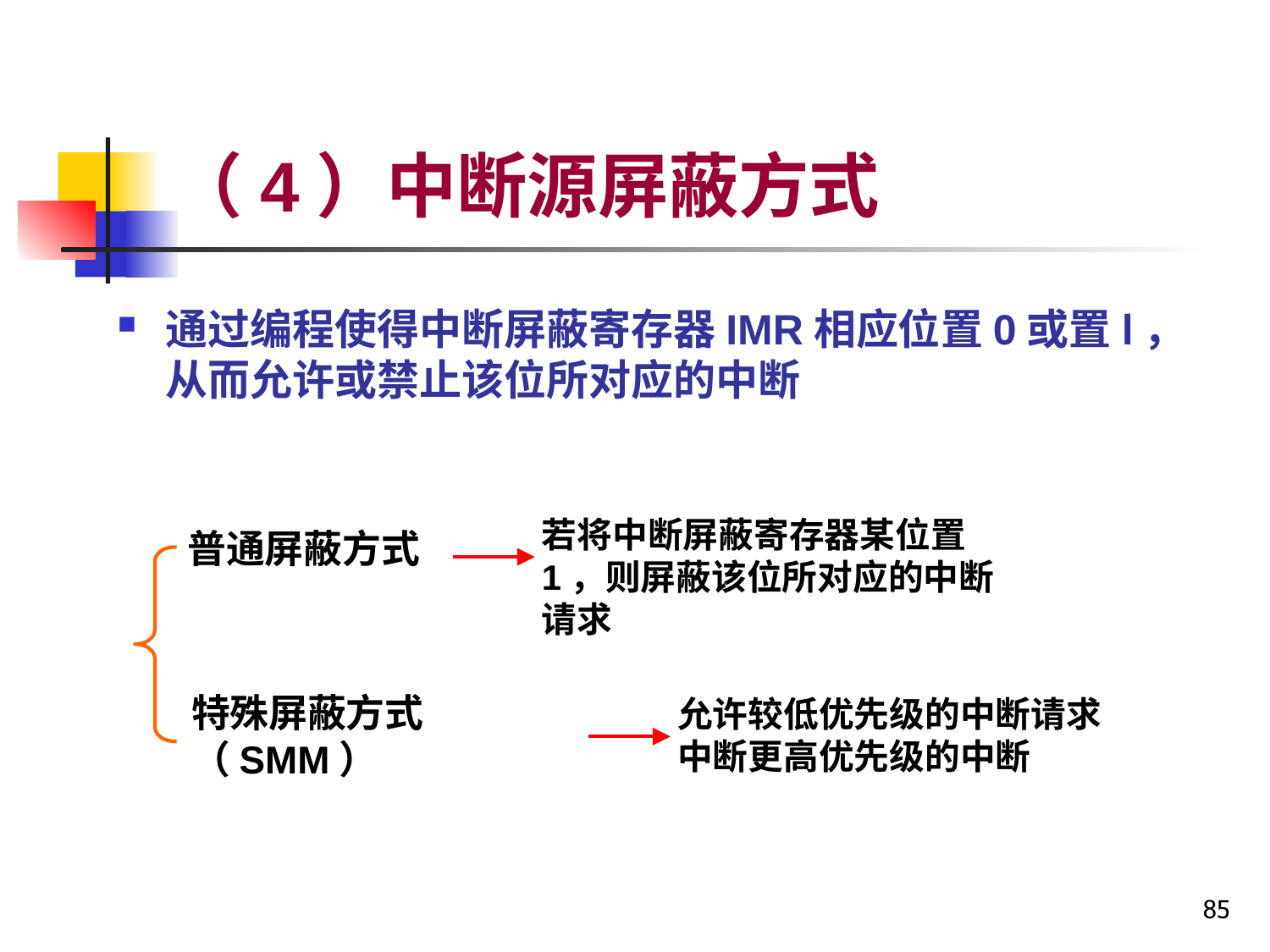

# （4）中断源屏蔽方式
通过编程使得中断屏蔽寄存器IMR相应位置0或置l，从而允许或禁止该位所对应的中断
若将中断屏蔽寄存器某位置1，则屏蔽该位所对应的中断请求
普通屏蔽方式

允许较低优先级的中断请求中断更高优先级的中断
特殊屏蔽方式（SMM）
85